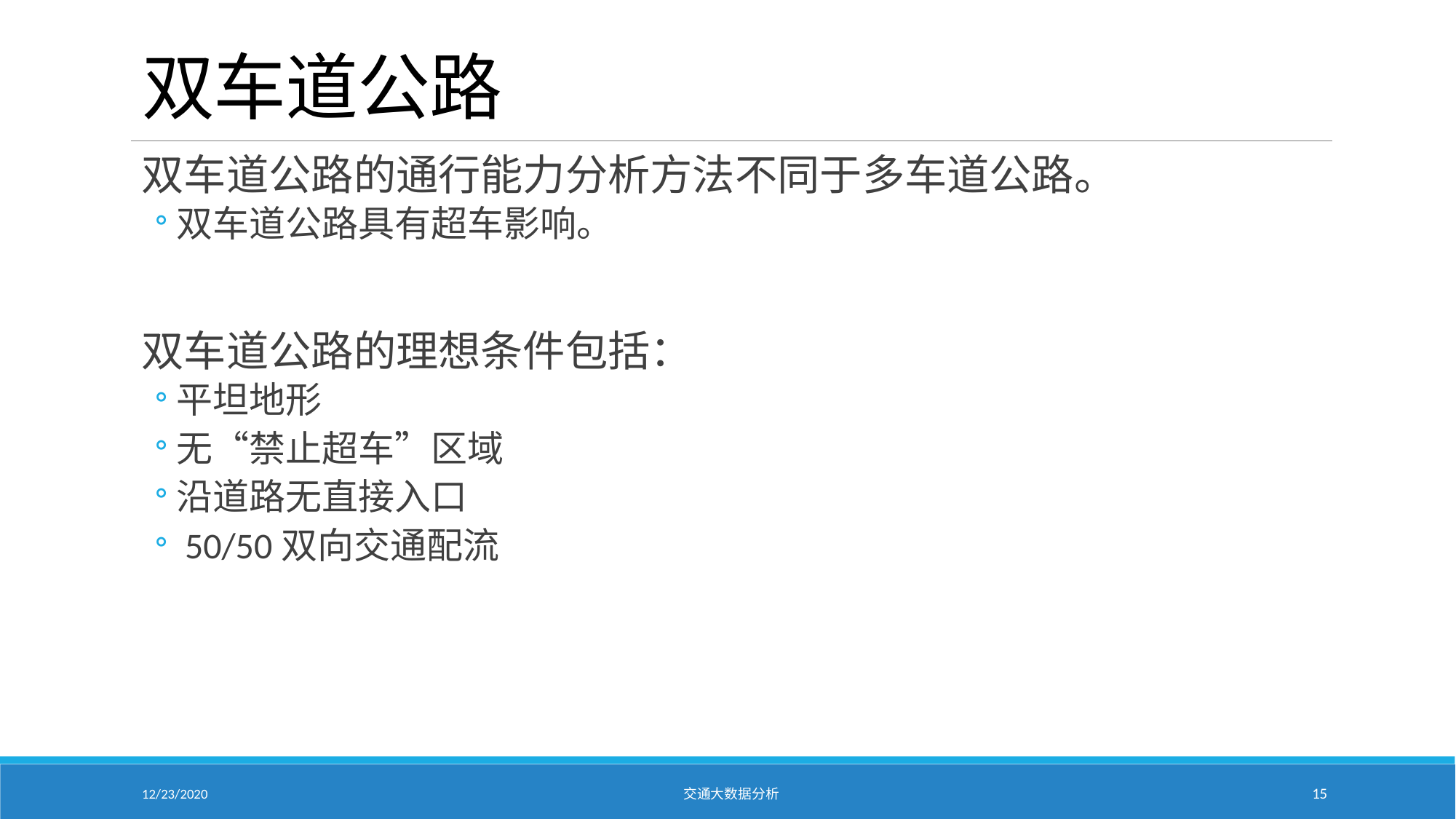

# 双车道公路
双车道公路的通行能力分析方法不同于多车道公路。
双车道公路具有超车影响。

双车道公路的理想条件包括：
平坦地形
无“禁止超车”区域
沿道路无直接入口
 50/50双向交通配流
12/23/2020
交通大数据分析
15